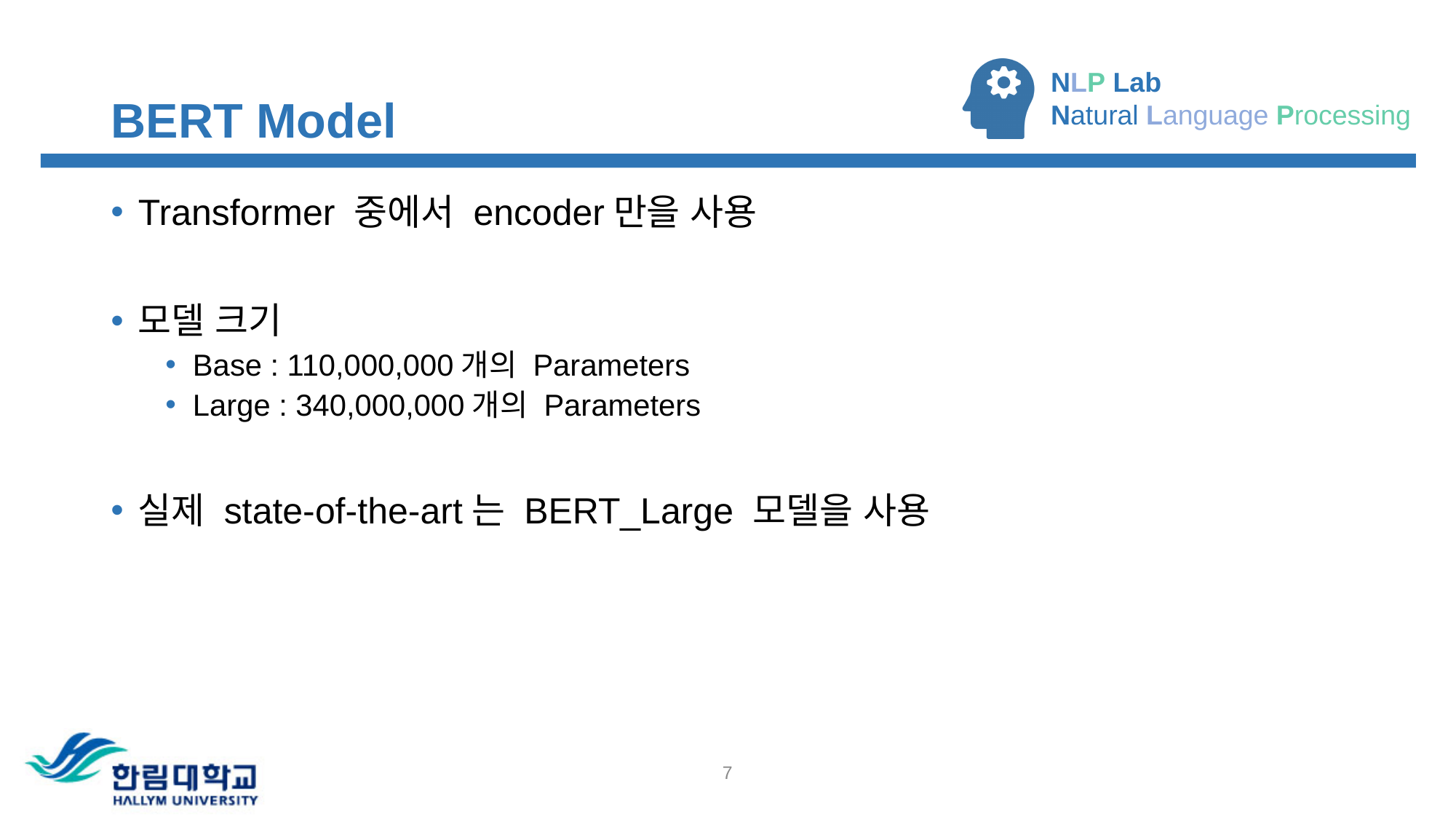

# BERT Model
Transformer 중에서 encoder만을 사용

모델 크기
Base : 110,000,000개의 Parameters
Large : 340,000,000개의 Parameters

실제 state-of-the-art는 BERT_Large 모델을 사용

7